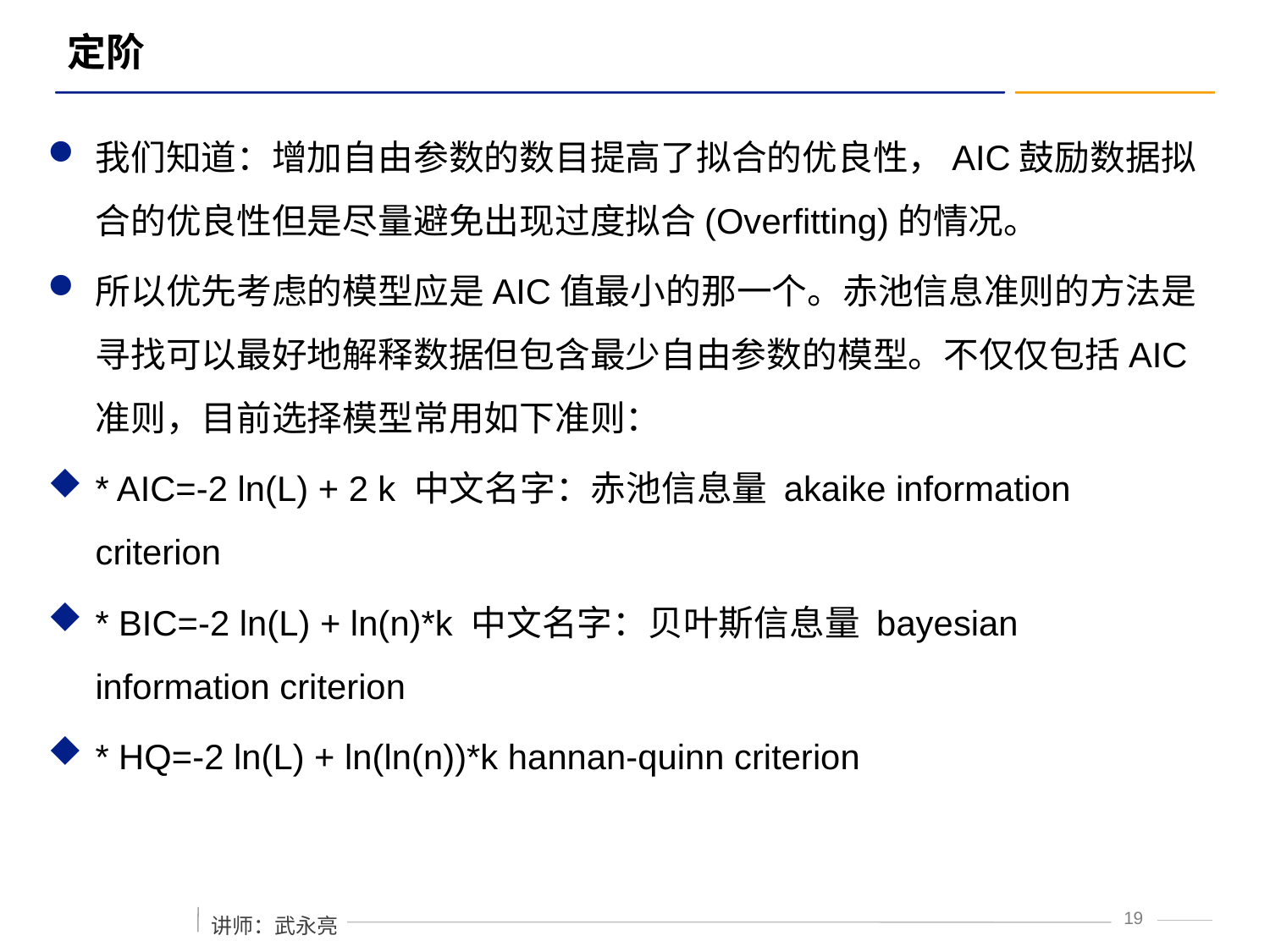

# 定阶
我们知道：增加自由参数的数目提高了拟合的优良性，AIC鼓励数据拟合的优良性但是尽量避免出现过度拟合(Overfitting)的情况。
所以优先考虑的模型应是AIC值最小的那一个。赤池信息准则的方法是寻找可以最好地解释数据但包含最少自由参数的模型。不仅仅包括AIC准则，目前选择模型常用如下准则：
* AIC=-2 ln(L) + 2 k 中文名字：赤池信息量 akaike information criterion
* BIC=-2 ln(L) + ln(n)*k 中文名字：贝叶斯信息量 bayesian information criterion
* HQ=-2 ln(L) + ln(ln(n))*k hannan-quinn criterion